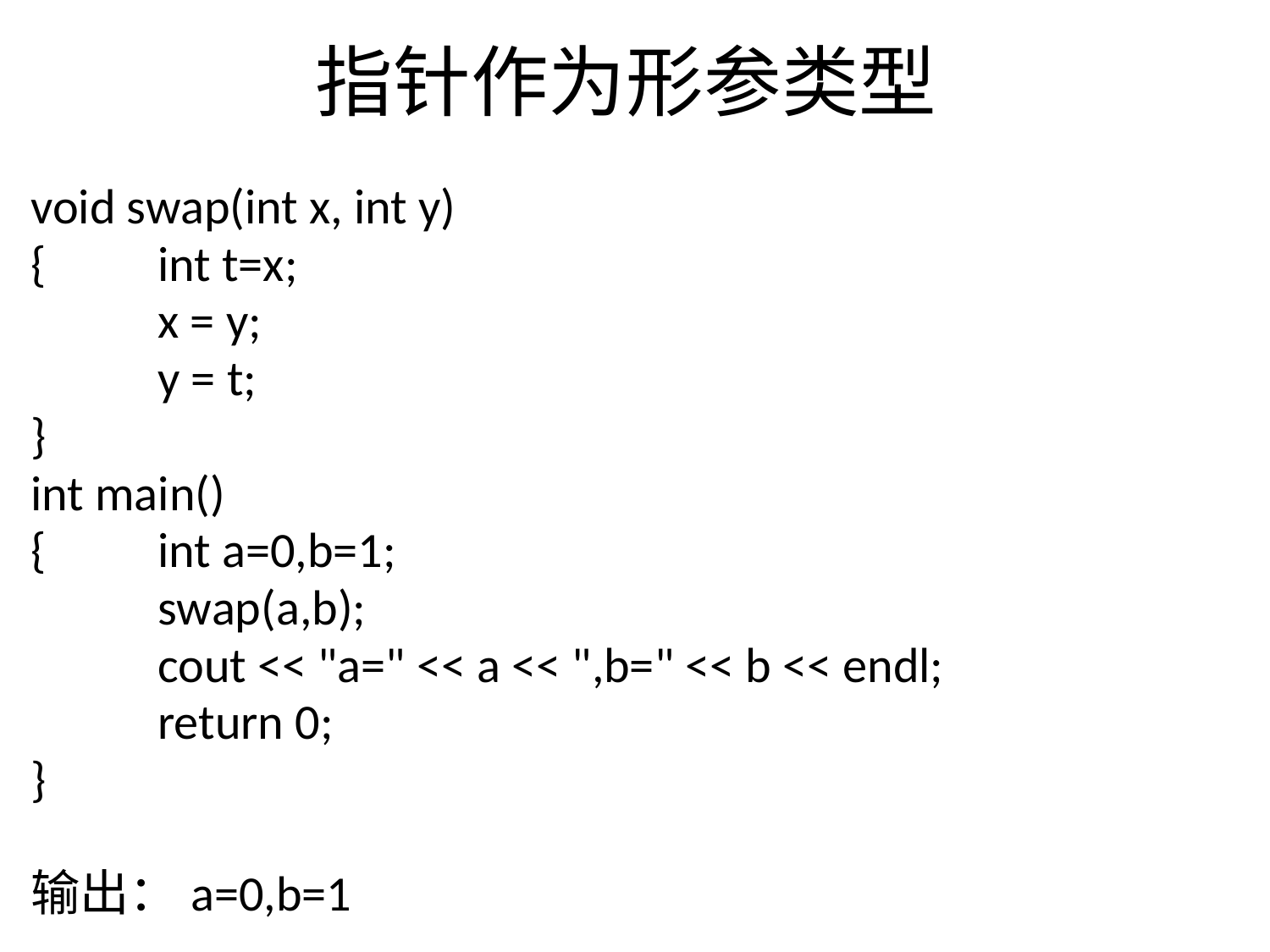

# 指针作为形参类型
void swap(int x, int y)
{	int t=x;
	x = y;
	y = t;
}
int main()
{	int a=0,b=1;
	swap(a,b);
	cout << "a=" << a << ",b=" << b << endl;
	return 0;
}

输出：a=0,b=1